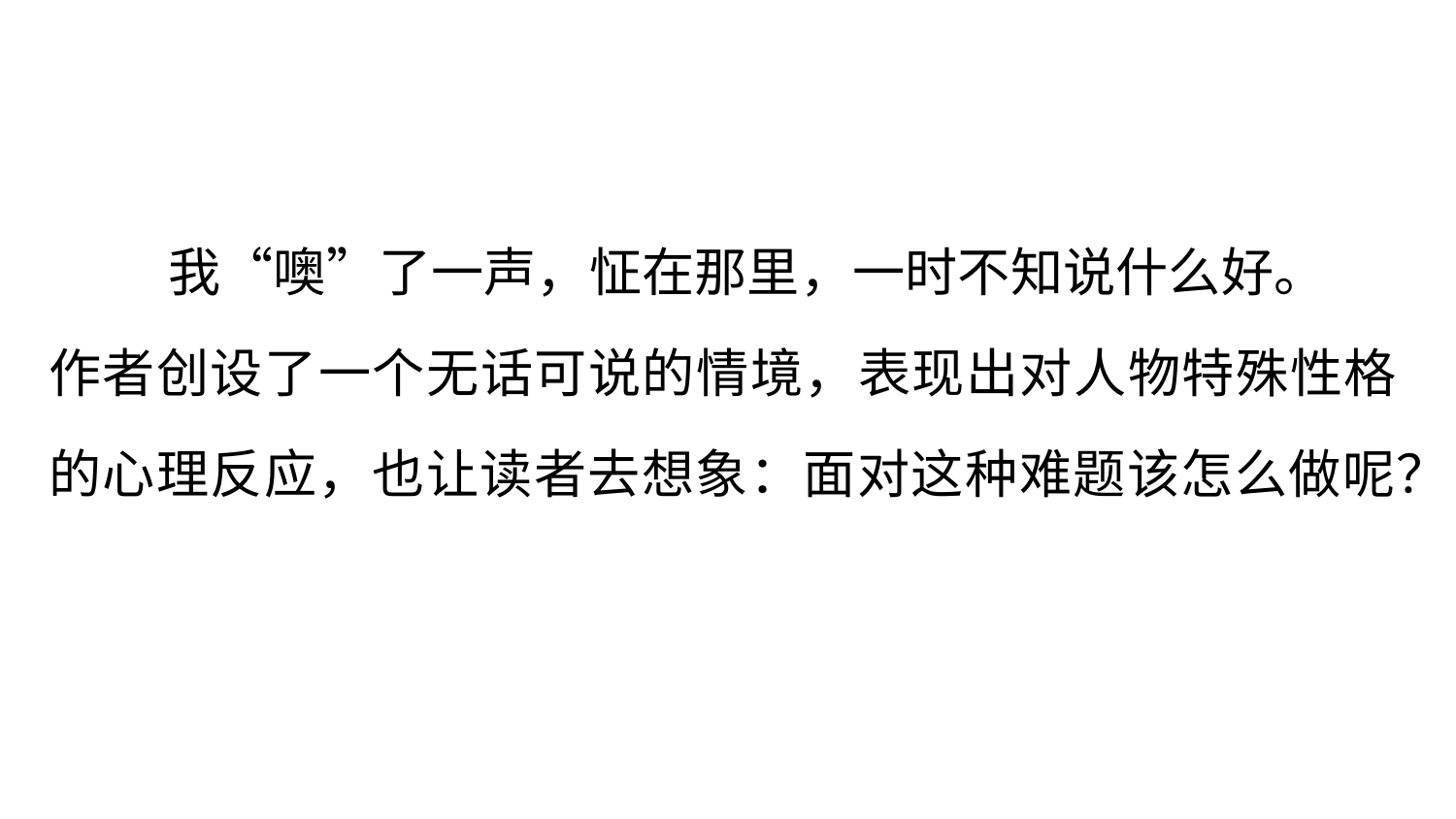

我“噢”了一声，怔在那里，一时不知说什么好。
作者创设了一个无话可说的情境，表现出对人物特殊性格的心理反应，也让读者去想象：面对这种难题该怎么做呢？